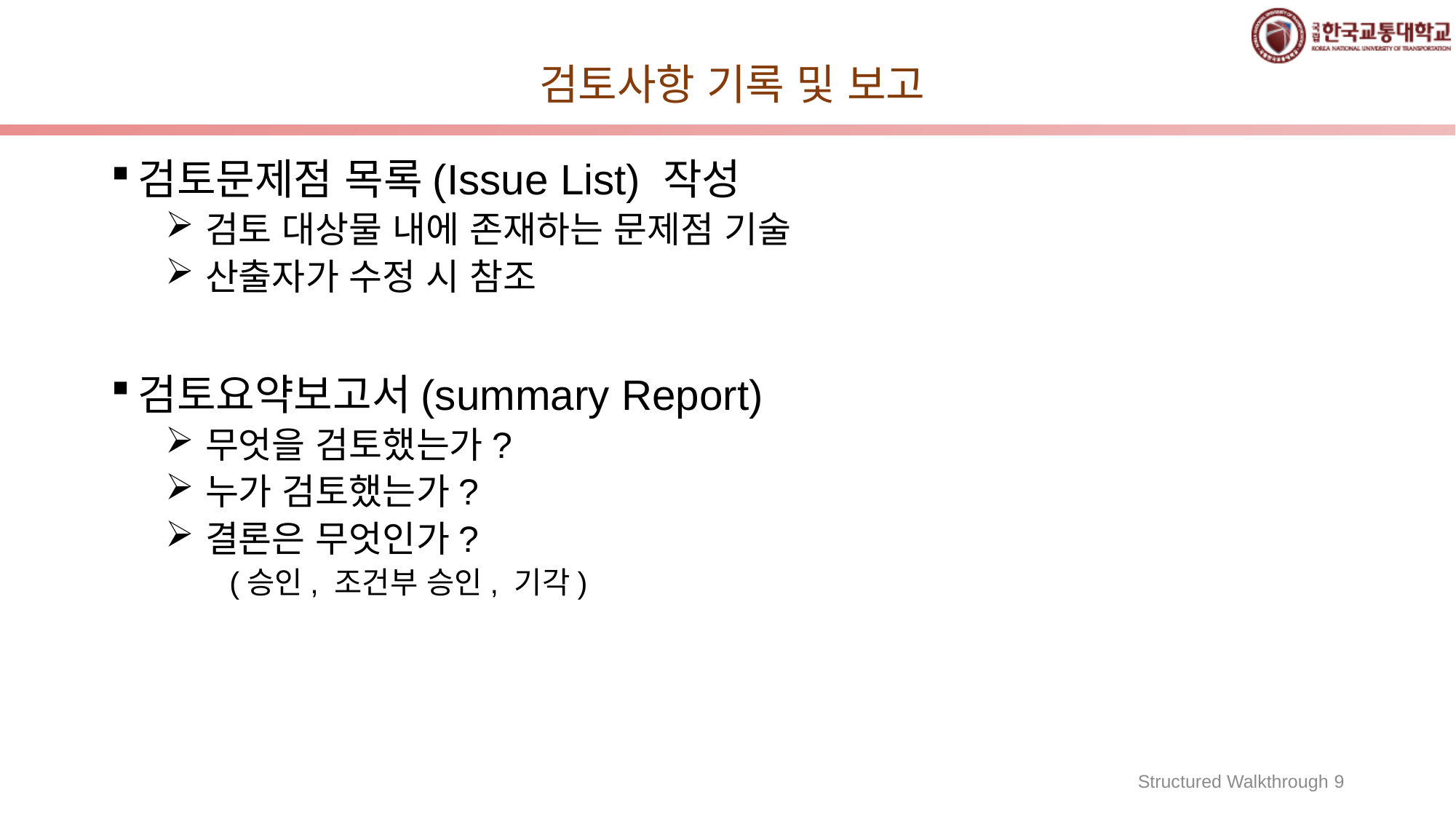

# 검토사항 기록 및 보고
검토문제점 목록(Issue List) 작성
검토 대상물 내에 존재하는 문제점 기술
산출자가 수정 시 참조

검토요약보고서(summary Report)
무엇을 검토했는가?
누가 검토했는가?
결론은 무엇인가?
(승인, 조건부 승인, 기각)
Structured Walkthrough 9